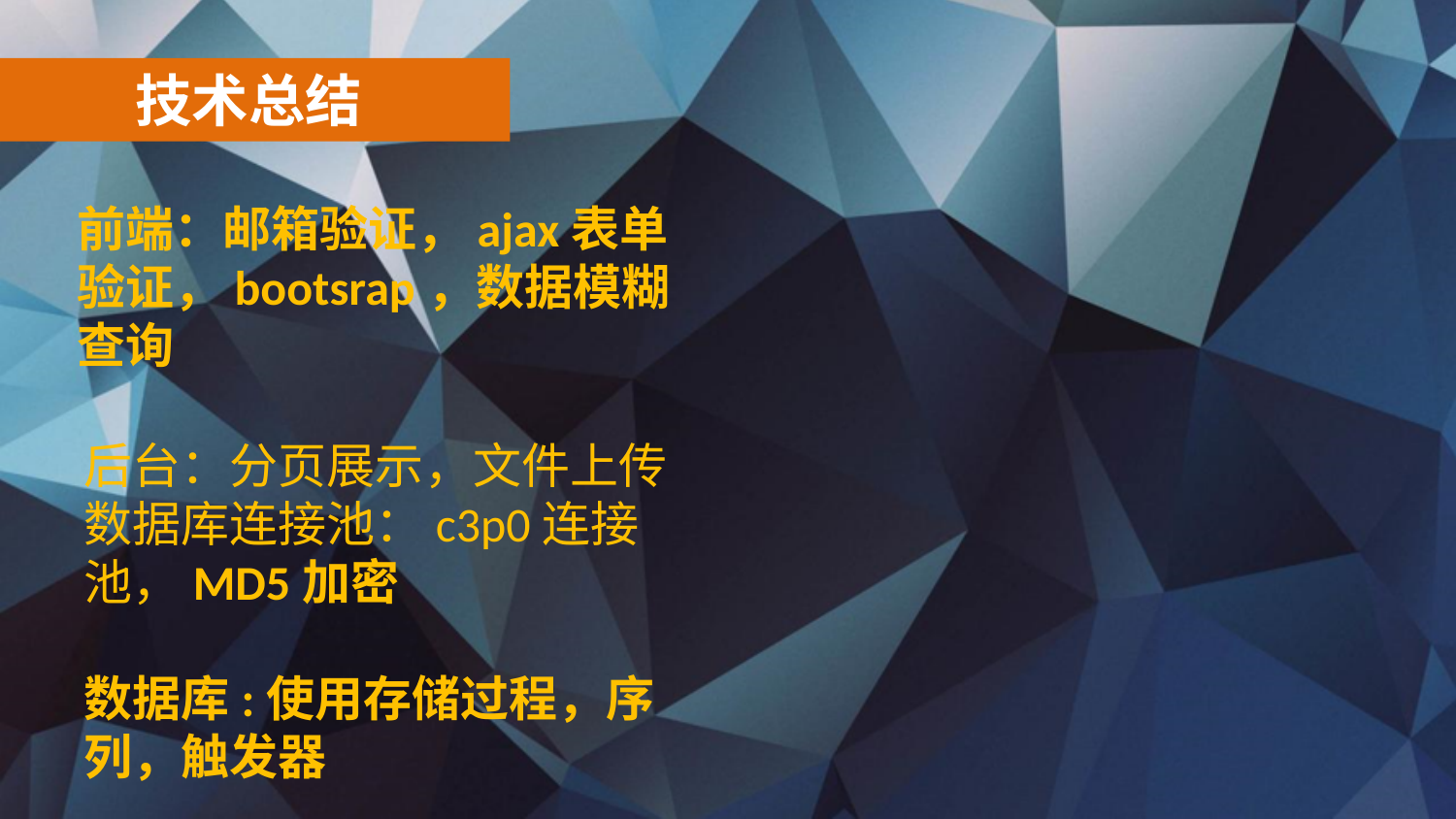

技术总结
前端：邮箱验证，ajax表单验证，bootsrap，数据模糊查询
后台：分页展示，文件上传
数据库连接池：c3p0连接池，MD5加密

数据库:使用存储过程，序列，触发器